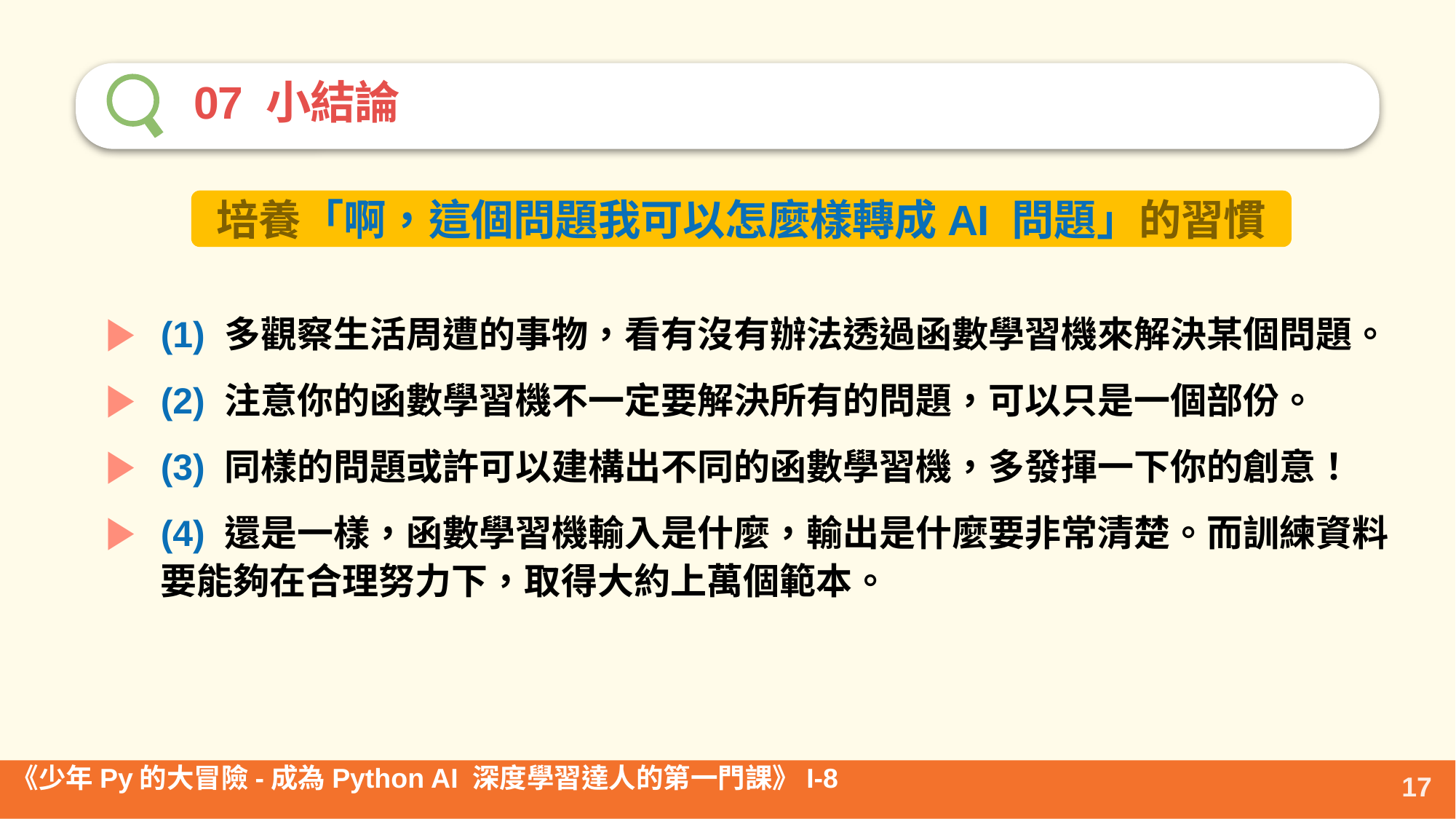

07 小結論
培養「啊，這個問題我可以怎麼樣轉成AI 問題」的習慣
(1) 多觀察生活周遭的事物，看有沒有辦法透過函數學習機來解決某個問題。
(2) 注意你的函數學習機不一定要解決所有的問題，可以只是一個部份。
(3) 同樣的問題或許可以建構出不同的函數學習機，多發揮一下你的創意！
(4) 還是一樣，函數學習機輸入是什麼，輸出是什麼要非常清楚。而訓練資料要能夠在合理努力下，取得大約上萬個範本。

17